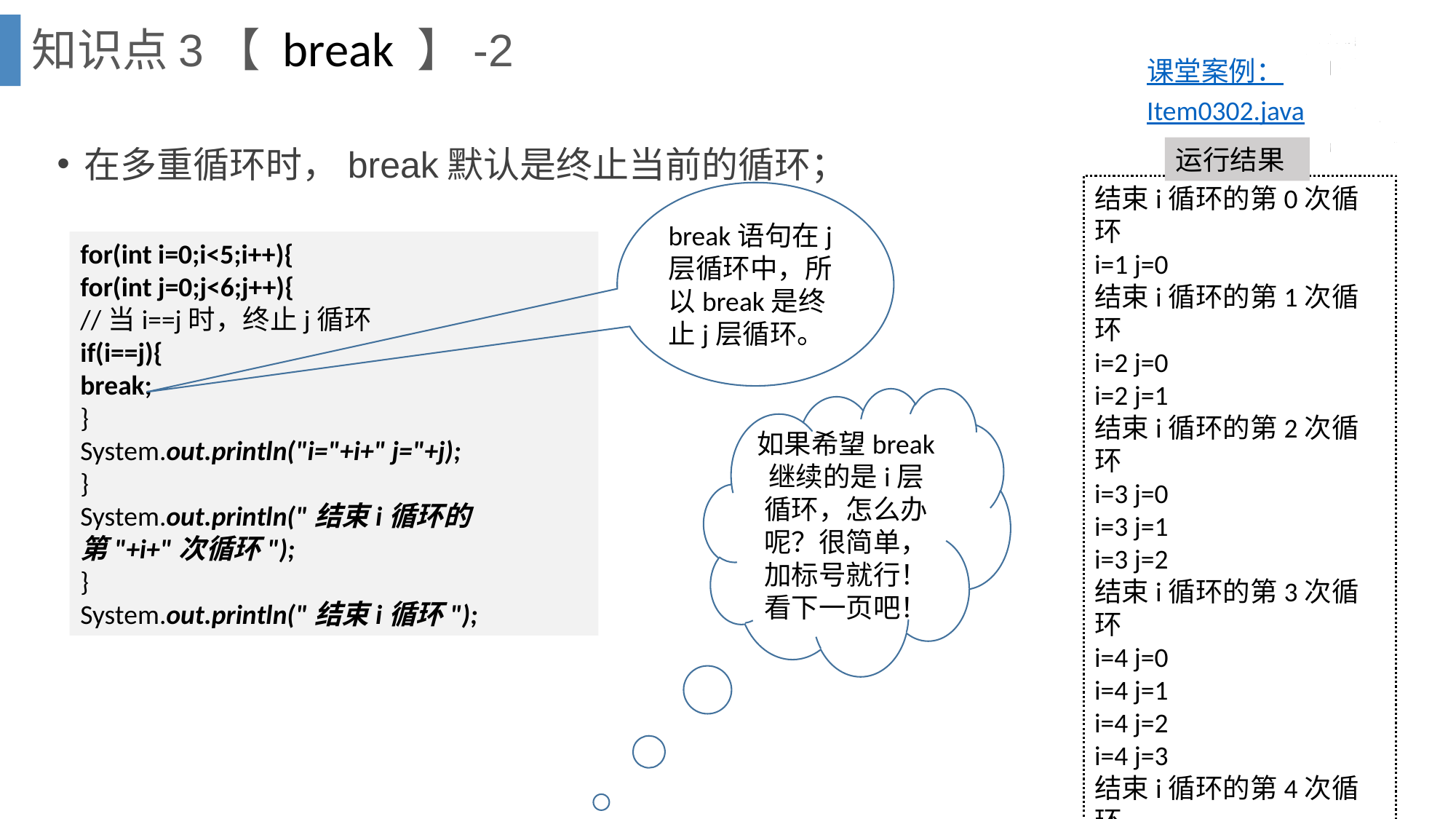

知识点3【 break 】-2
课堂案例：Item0302.java
在多重循环时，break默认是终止当前的循环；
运行结果
结束i循环的第0次循环
i=1 j=0
结束i循环的第1次循环
i=2 j=0
i=2 j=1
结束i循环的第2次循环
i=3 j=0
i=3 j=1
i=3 j=2
结束i循环的第3次循环
i=4 j=0
i=4 j=1
i=4 j=2
i=4 j=3
结束i循环的第4次循环
结束i循环
break语句在j层循环中，所以break是终止j层循环。
for(int i=0;i<5;i++){
for(int j=0;j<6;j++){
//当i==j时，终止j循环
if(i==j){
break;
}
System.out.println("i="+i+" j="+j);
}
System.out.println("结束i循环的第"+i+"次循环");
}
System.out.println("结束i循环");
如果希望break继续的是i层循环，怎么办呢？很简单，加标号就行！看下一页吧！